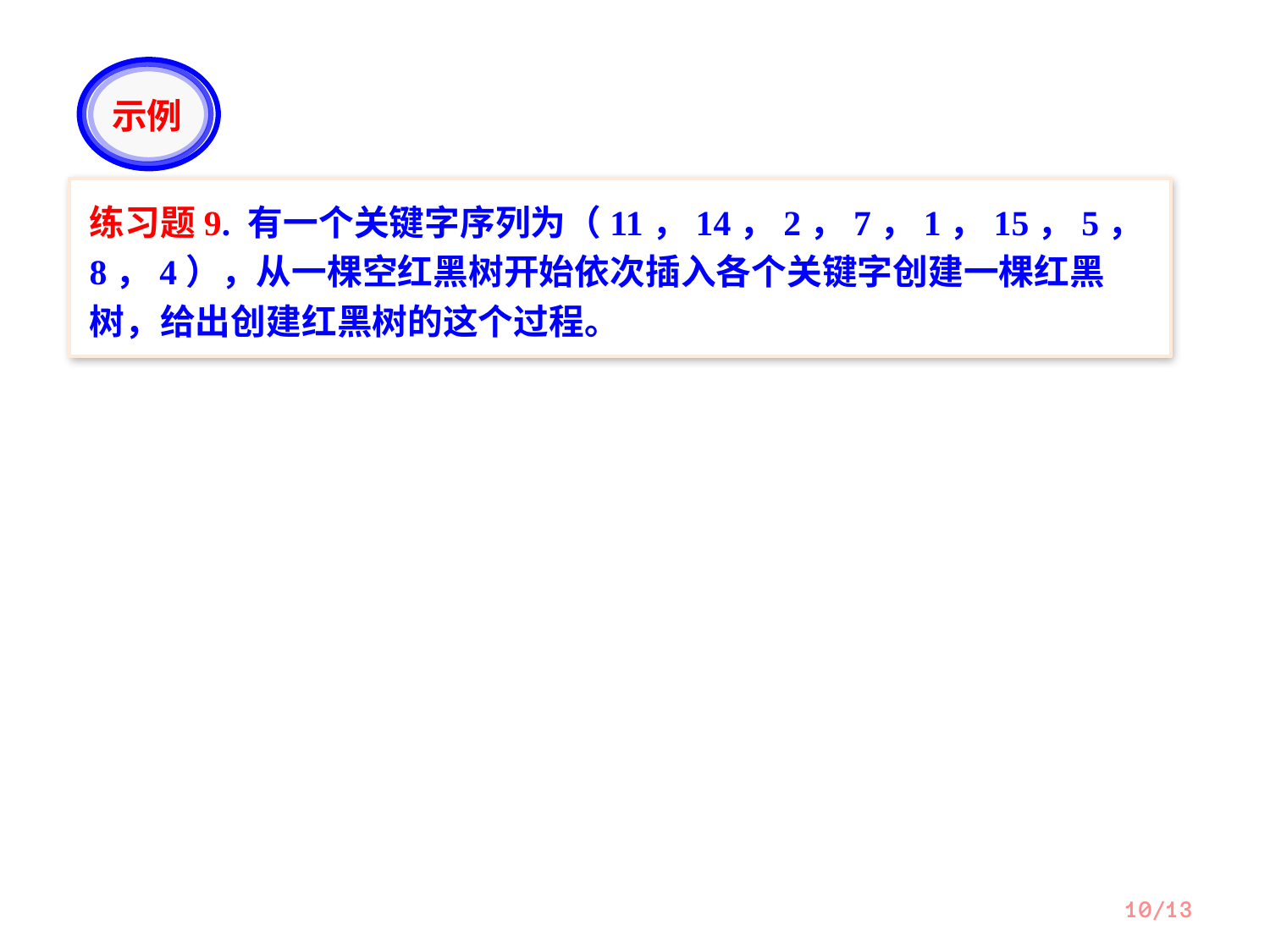

示例
练习题9. 有一个关键字序列为（11，14，2，7，1，15，5，8，4），从一棵空红黑树开始依次插入各个关键字创建一棵红黑树，给出创建红黑树的这个过程。
10/13